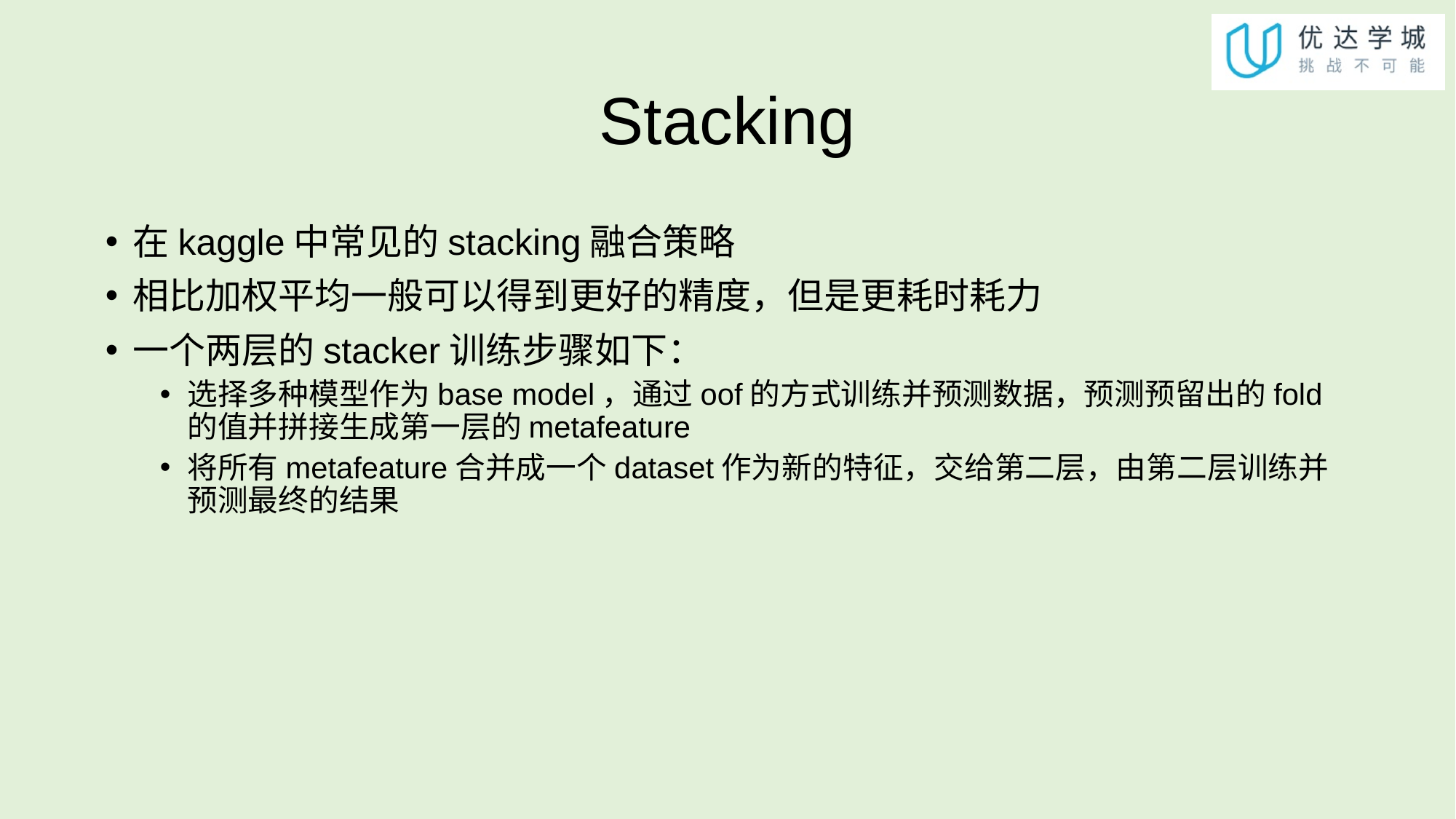

# Stacking
在kaggle中常见的stacking融合策略
相比加权平均一般可以得到更好的精度，但是更耗时耗力
一个两层的stacker训练步骤如下：
选择多种模型作为base model，通过oof的方式训练并预测数据，预测预留出的fold的值并拼接生成第一层的metafeature
将所有metafeature合并成一个dataset作为新的特征，交给第二层，由第二层训练并预测最终的结果